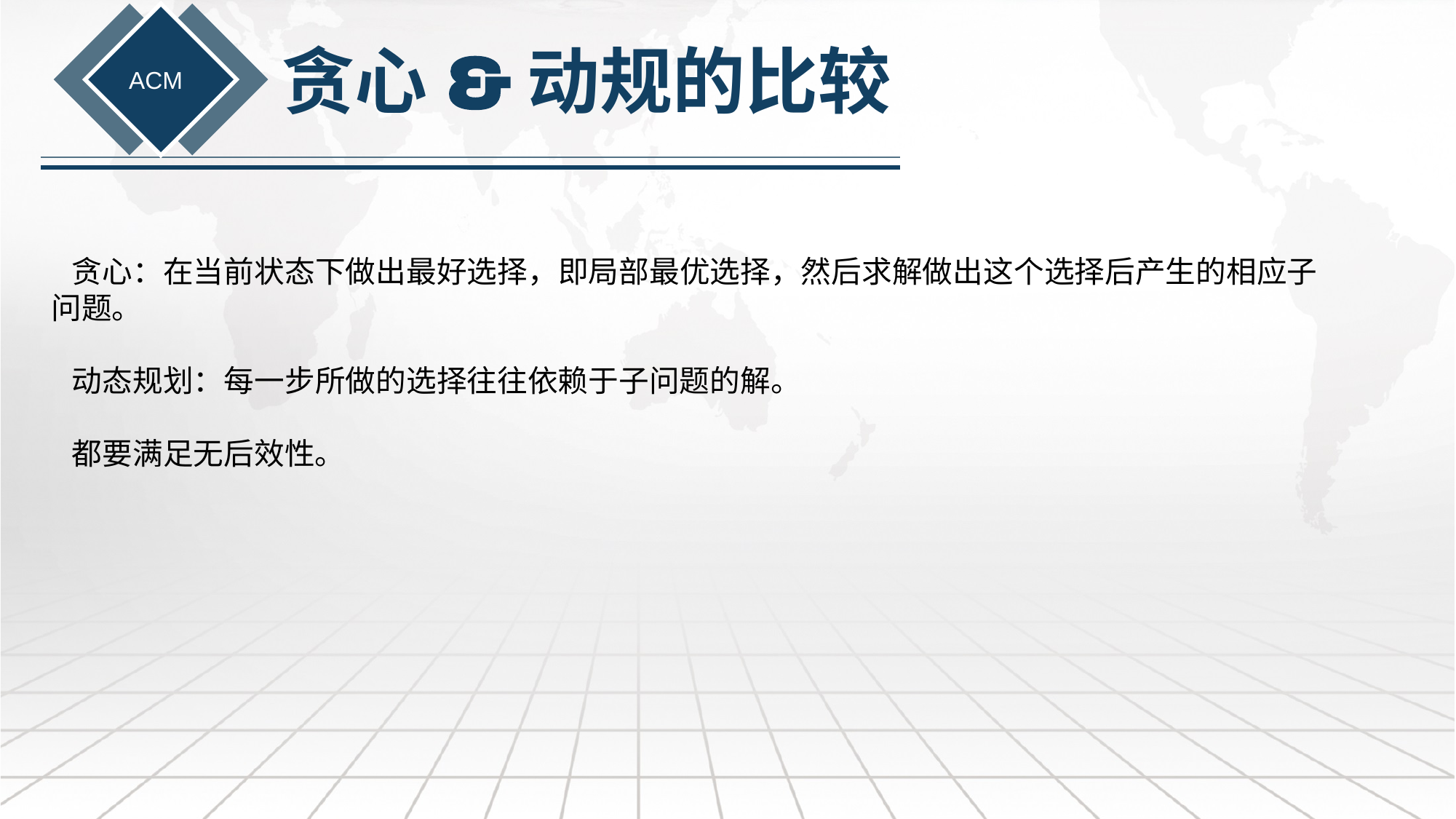

贪心&动规的比较
ACM

  贪心：在当前状态下做出最好选择，即局部最优选择，然后求解做出这个选择后产生的相应子问题。

  动态规划：每一步所做的选择往往依赖于子问题的解。

  都要满足无后效性。